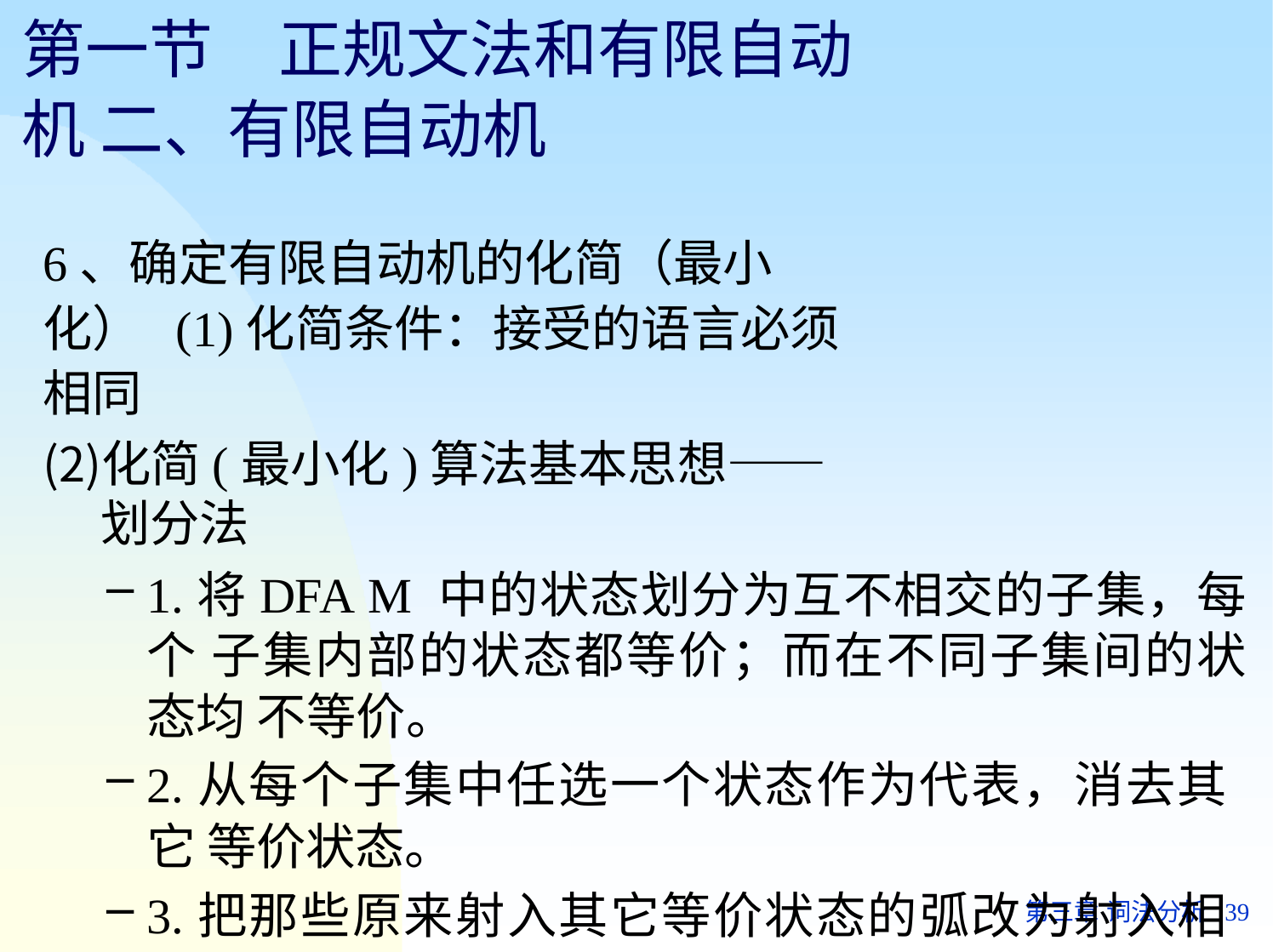

# 第一节	正规文法和有限自动机 二、有限自动机
6、确定有限自动机的化简（最小化）  (1)化简条件：接受的语言必须相同
化简(最小化)算法基本思想——划分法
1.将DFA M 中的状态划分为互不相交的子集，每个 子集内部的状态都等价；而在不同子集间的状态均 不等价。
2.从每个子集中任选一个状态作为代表，消去其它 等价状态。
3.把那些原来射入其它等价状态的弧改为射入相应 的代表状态。
第三章 词法分析	39